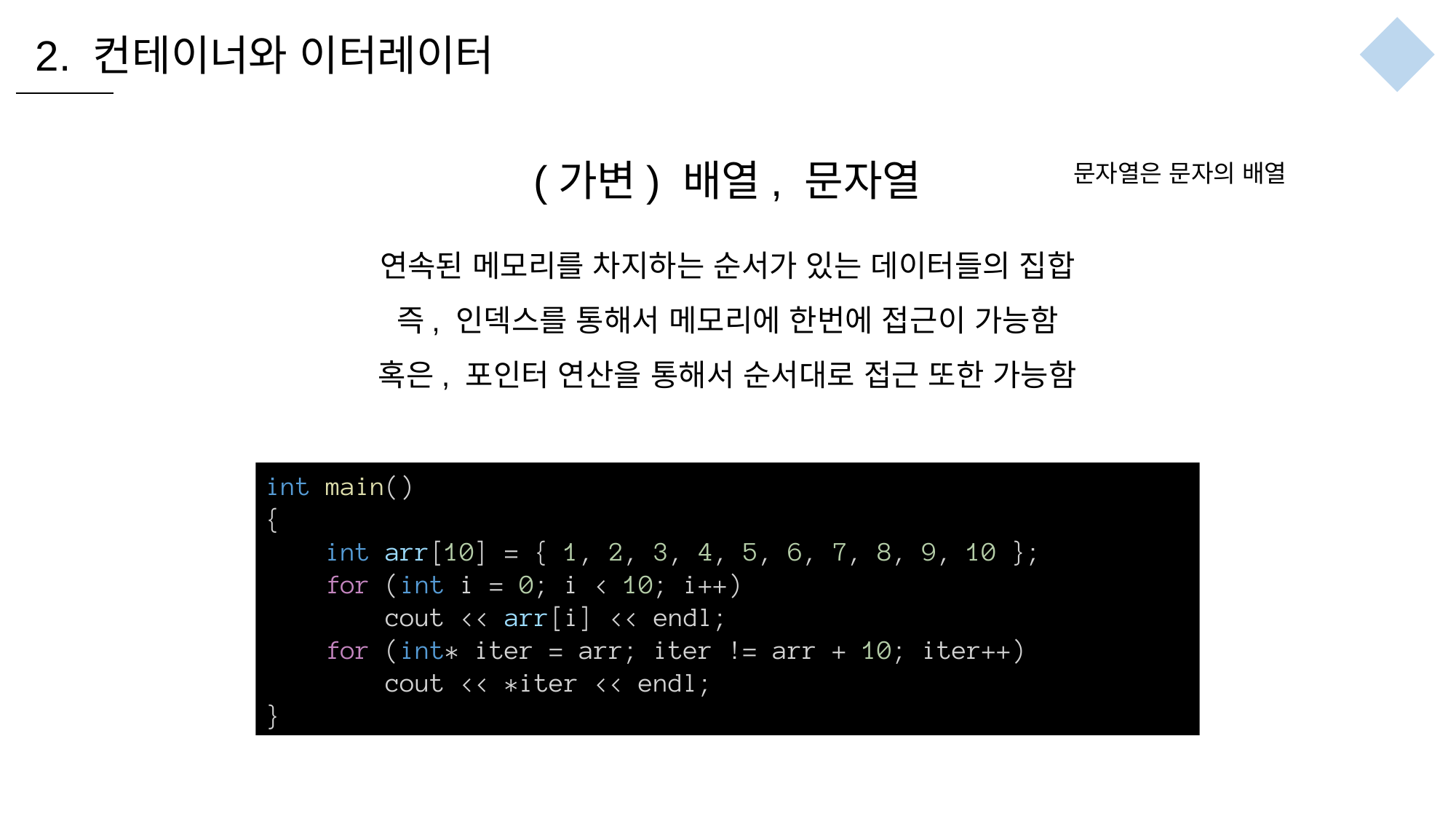

2. 컨테이너와 이터레이터
(가변) 배열, 문자열
문자열은 문자의 배열
연속된 메모리를 차지하는 순서가 있는 데이터들의 집합
즉, 인덱스를 통해서 메모리에 한번에 접근이 가능함
혹은, 포인터 연산을 통해서 순서대로 접근 또한 가능함
int main()
{
    int arr[10] = { 1, 2, 3, 4, 5, 6, 7, 8, 9, 10 };
    for (int i = 0; i < 10; i++)
        cout << arr[i] << endl;
    for (int* iter = arr; iter != arr + 10; iter++)
        cout << *iter << endl;
}